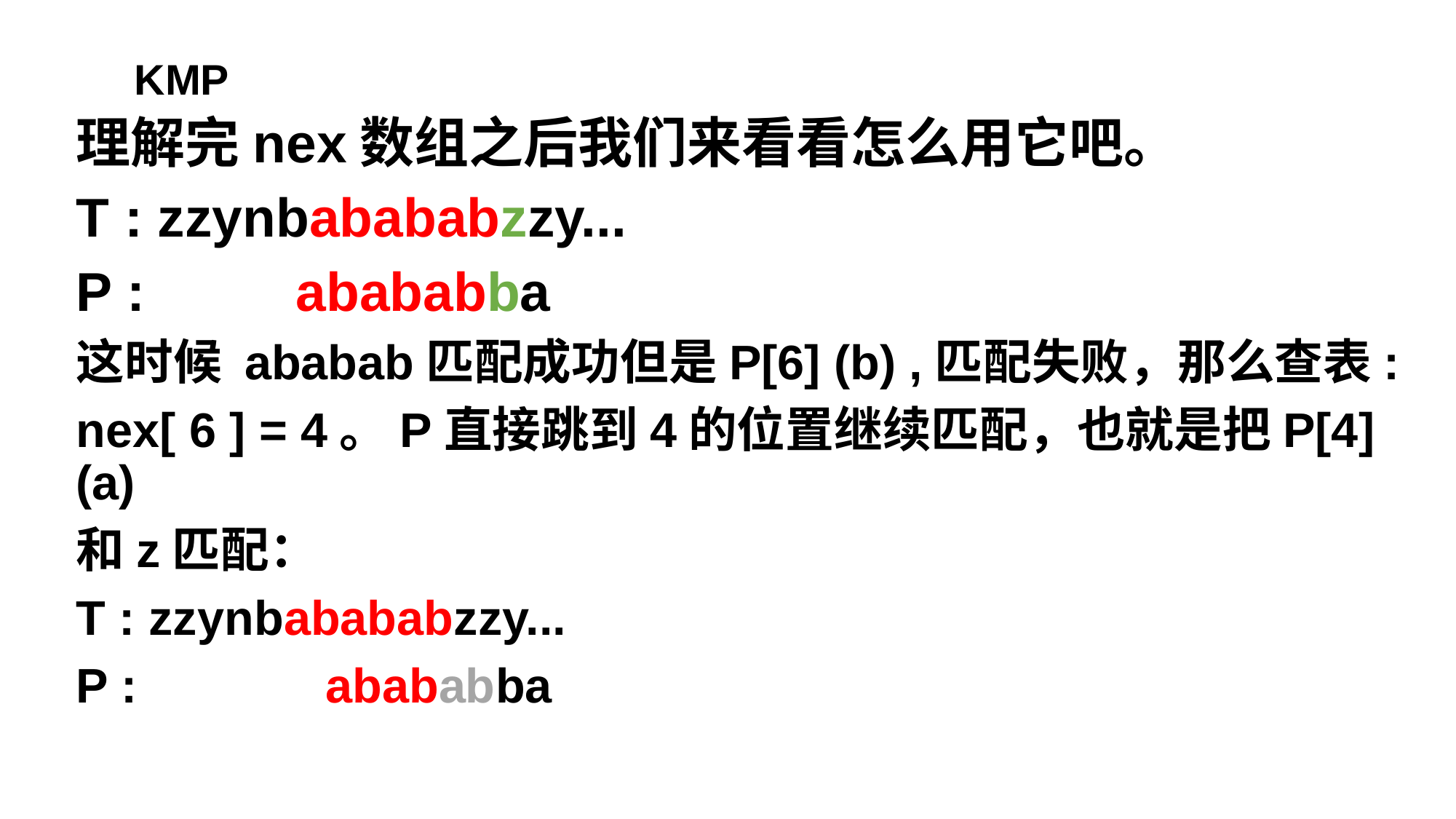

# KMP
理解完nex数组之后我们来看看怎么用它吧。
T : zzynbabababzzy...
P :          abababba
这时候 ababab匹配成功但是P[6] (b) ,匹配失败，那么查表:
nex[ 6 ] = 4。P直接跳到4的位置继续匹配，也就是把P[4](a)
和z匹配：
T : zzynbabababzzy...
P :              abababba